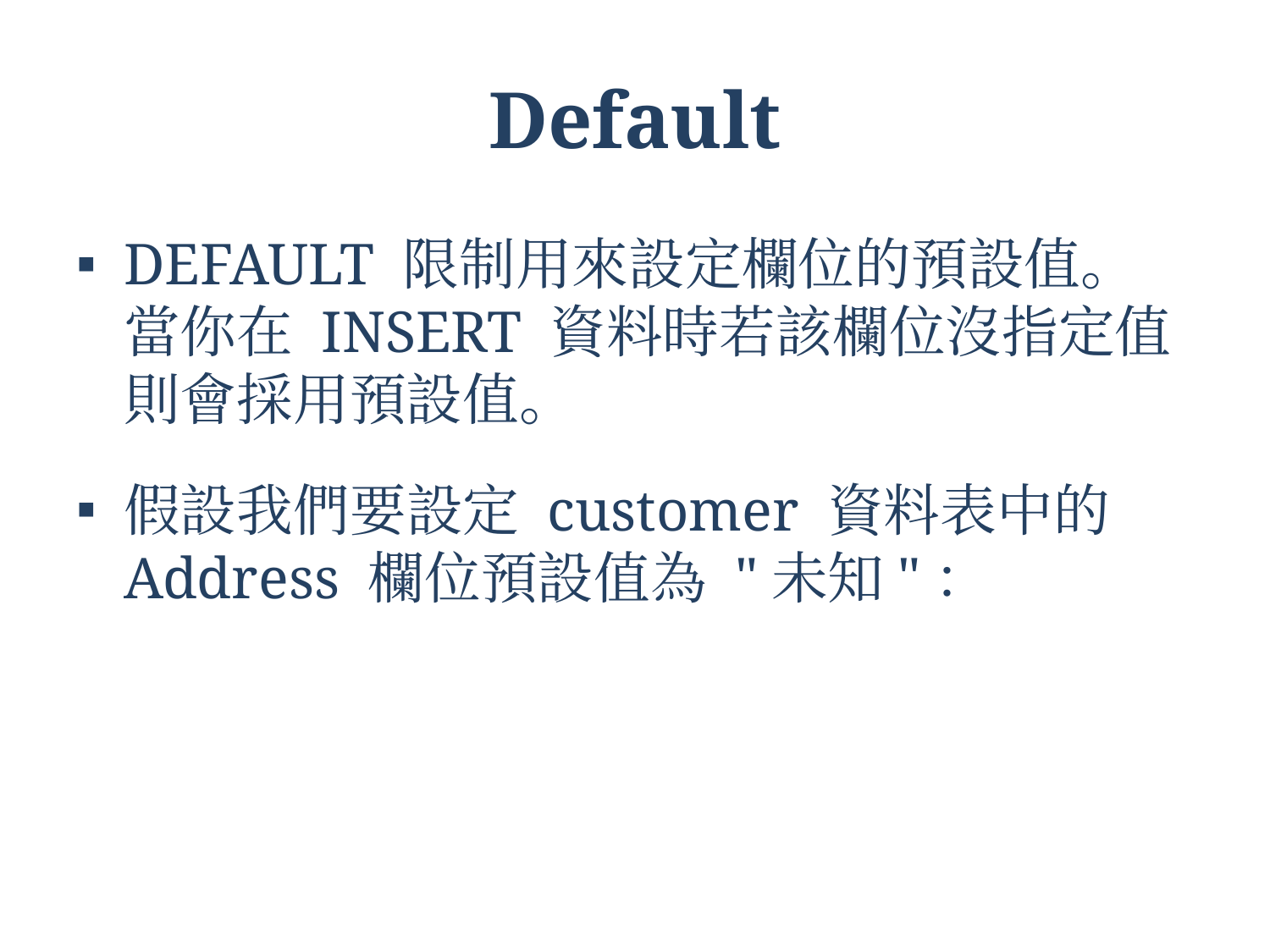

# Default
DEFAULT 限制用來設定欄位的預設值。當你在 INSERT 資料時若該欄位沒指定值則會採用預設值。
假設我們要設定 customer 資料表中的 Address 欄位預設值為 "未知"：